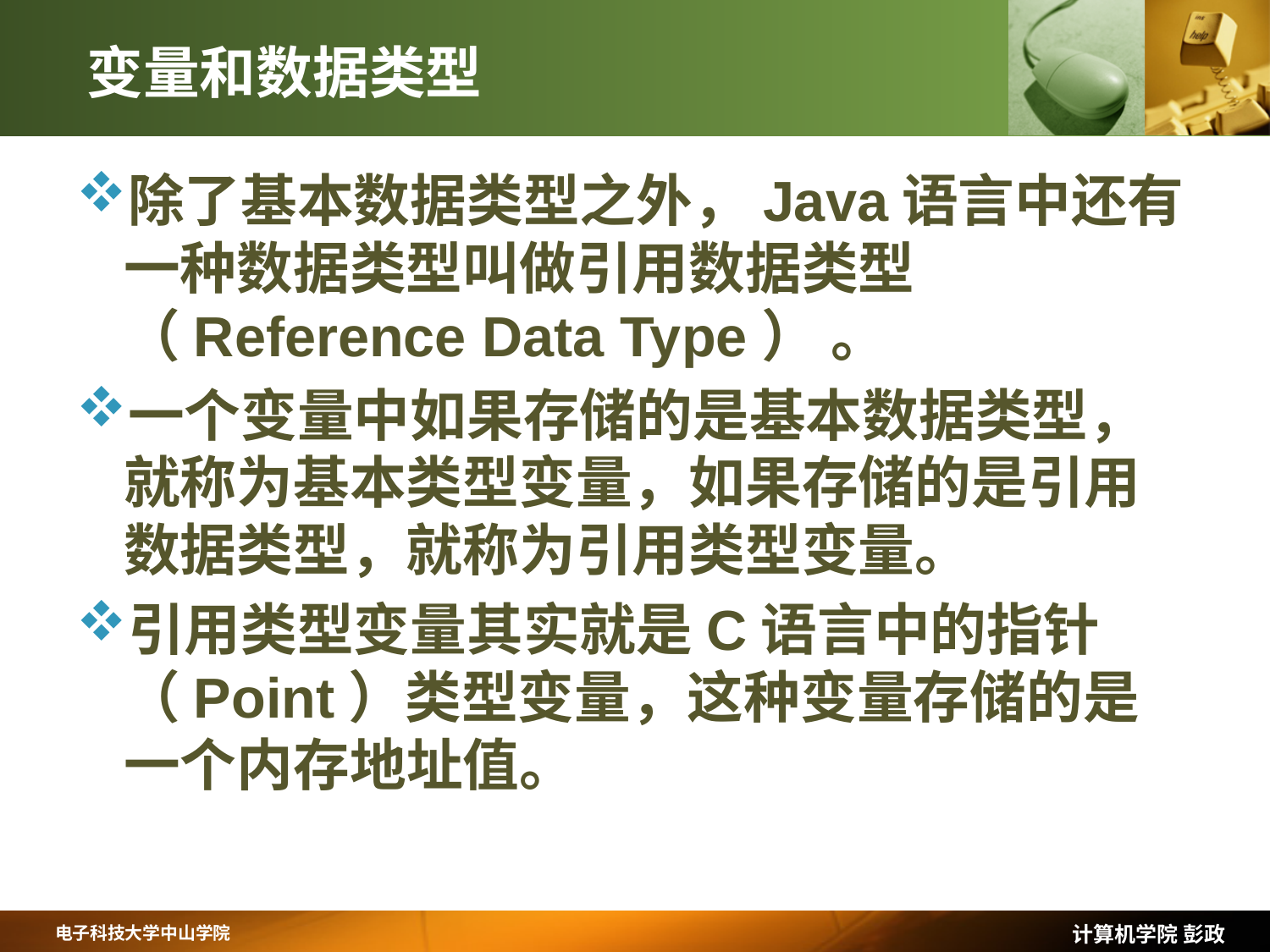

# 变量和数据类型
除了基本数据类型之外，Java语言中还有一种数据类型叫做引用数据类型（Reference Data Type） 。
一个变量中如果存储的是基本数据类型，就称为基本类型变量，如果存储的是引用数据类型，就称为引用类型变量。
引用类型变量其实就是C语言中的指针（Point）类型变量，这种变量存储的是一个内存地址值。
计算机学院 彭政
电子科技大学中山学院